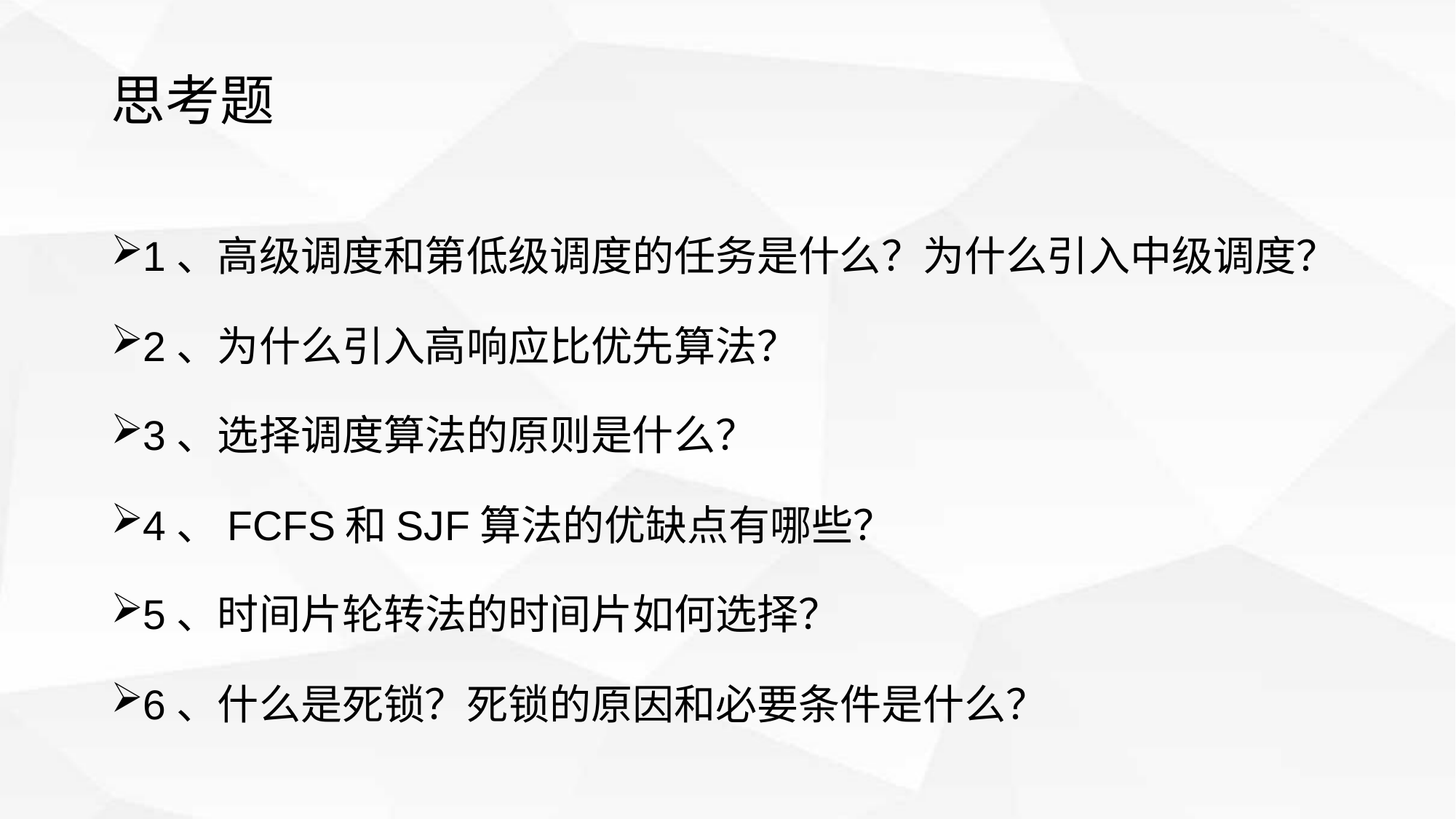

# 思考题
1、高级调度和第低级调度的任务是什么？为什么引入中级调度？
2、为什么引入高响应比优先算法？
3、选择调度算法的原则是什么？
4、FCFS和SJF算法的优缺点有哪些？
5、时间片轮转法的时间片如何选择？
6、什么是死锁？死锁的原因和必要条件是什么？